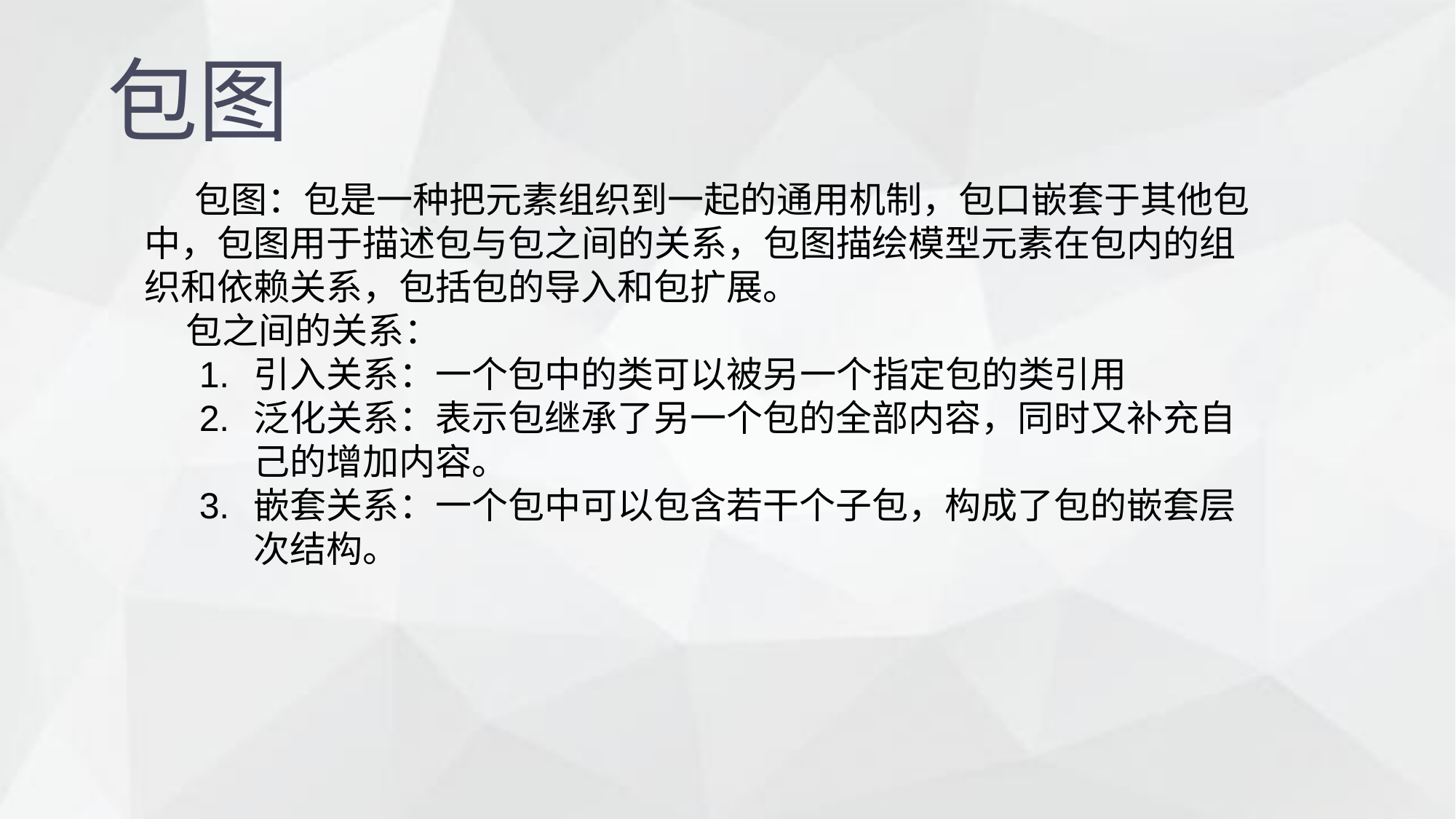

包图
     包图：包是一种把元素组织到一起的通用机制，包口嵌套于其他包中，包图用于描述包与包之间的关系，包图描绘模型元素在包内的组织和依赖关系，包括包的导入和包扩展。
    包之间的关系：
引入关系：一个包中的类可以被另一个指定包的类引用
泛化关系：表示包继承了另一个包的全部内容，同时又补充自己的增加内容。
嵌套关系：一个包中可以包含若干个子包，构成了包的嵌套层次结构。